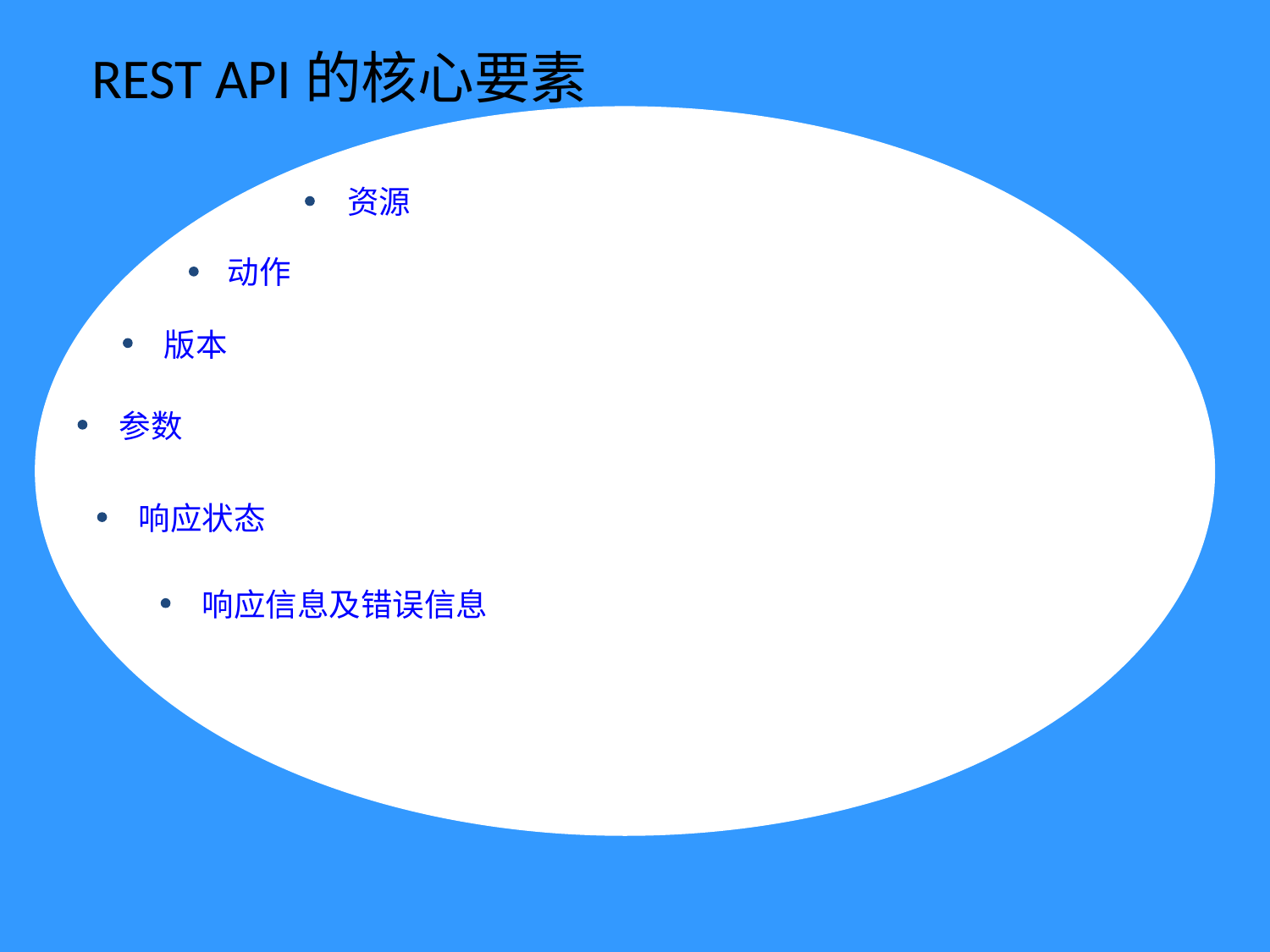

# REST API的核心要素
资源

动作

版本

参数

响应状态

响应信息及错误信息